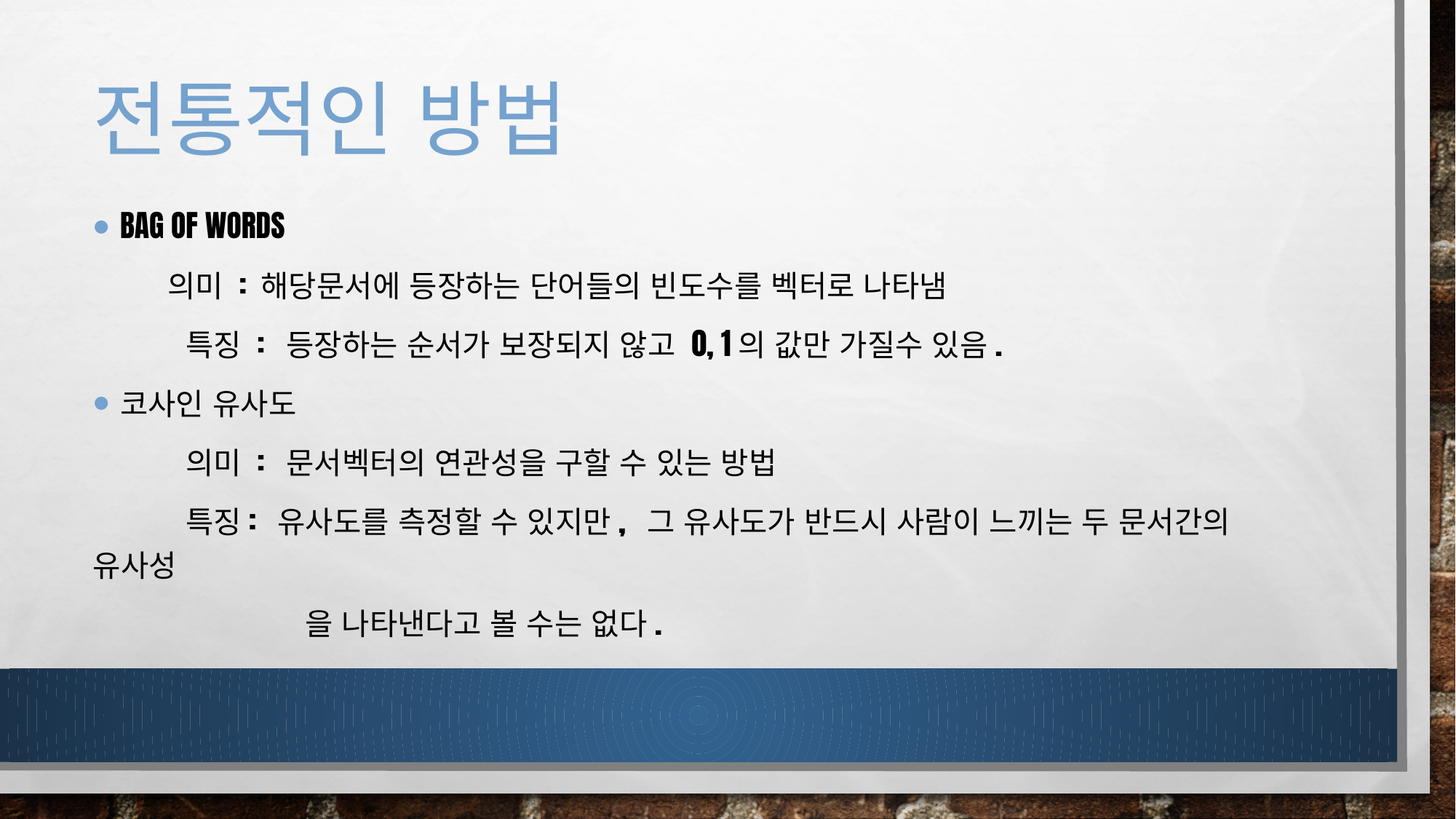

# 전통적인 방법
Bag of words
          의미 : 해당문서에 등장하는 단어들의 빈도수를 벡터로 나타냄
          특징 :  등장하는 순서가 보장되지 않고 0, 1의 값만 가질수 있음.
코사인 유사도
          의미 :  문서벡터의 연관성을 구할 수 있는 방법
          특징:  유사도를 측정할 수 있지만,  그 유사도가 반드시 사람이 느끼는 두 문서간의 유사성
                        을 나타낸다고 볼 수는 없다.